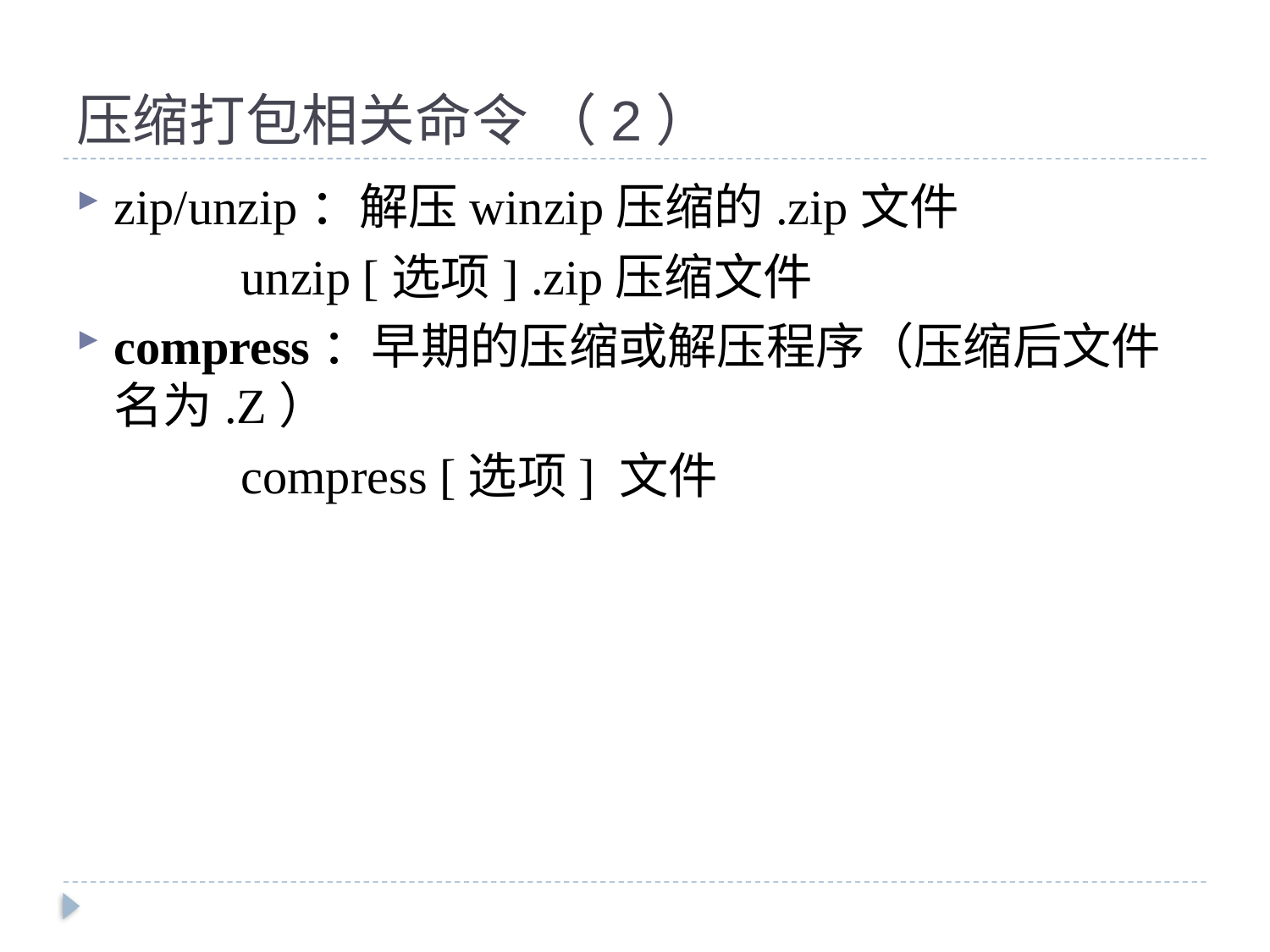

# 压缩打包相关命令 （2）
zip/unzip：解压winzip压缩的.zip文件
		unzip [选项] .zip压缩文件
compress：早期的压缩或解压程序（压缩后文件名为.Z）
		compress [选项] 文件